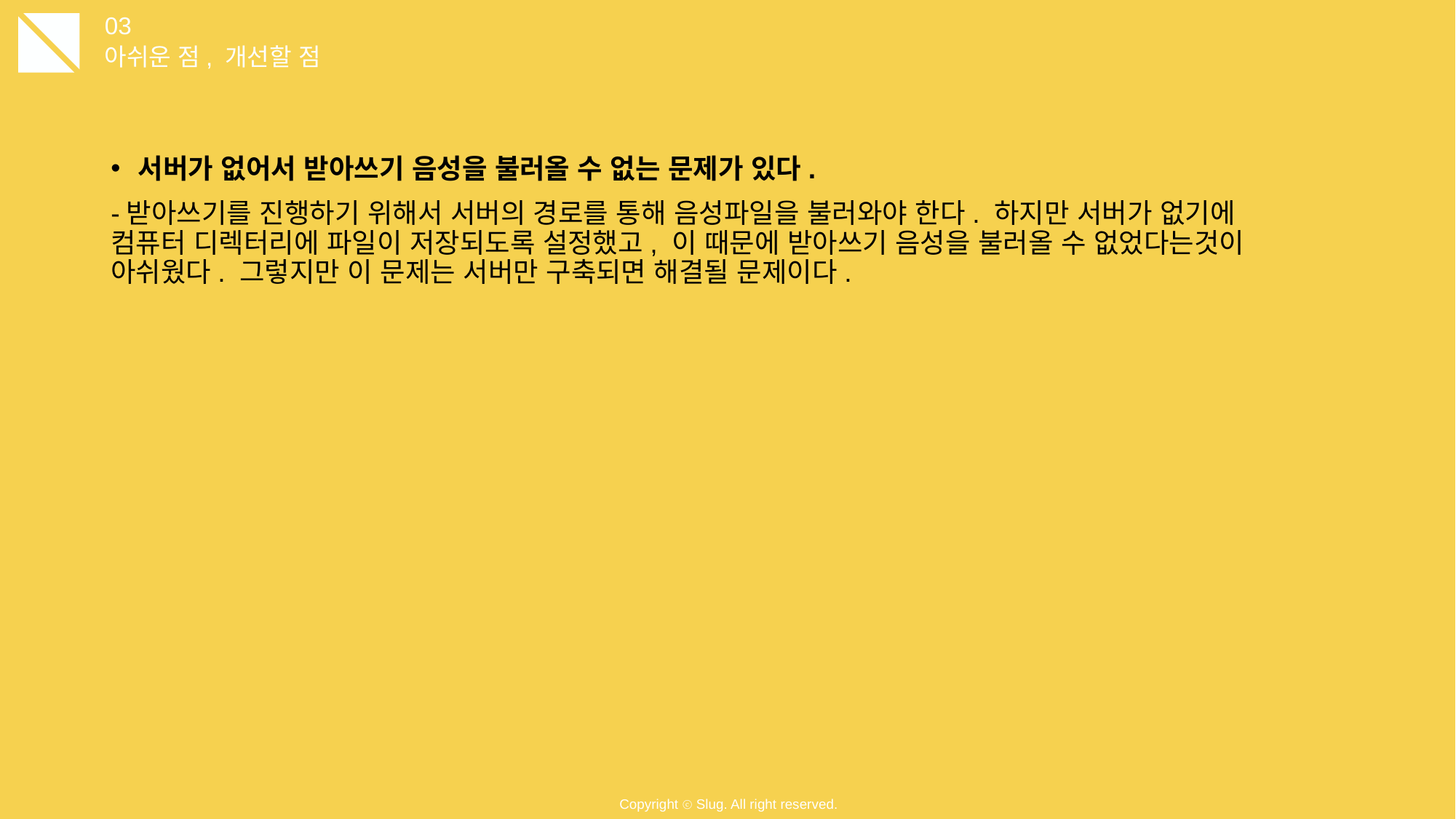

03

아쉬운 점, 개선할 점
서버가 없어서 받아쓰기 음성을 불러올 수 없는 문제가 있다.
-받아쓰기를 진행하기 위해서 서버의 경로를 통해 음성파일을 불러와야 한다. 하지만 서버가 없기에 컴퓨터 디렉터리에 파일이 저장되도록 설정했고, 이 때문에 받아쓰기 음성을 불러올 수 없었다는것이 아쉬웠다. 그렇지만 이 문제는 서버만 구축되면 해결될 문제이다.
Copyright ⓒ Slug. All right reserved.